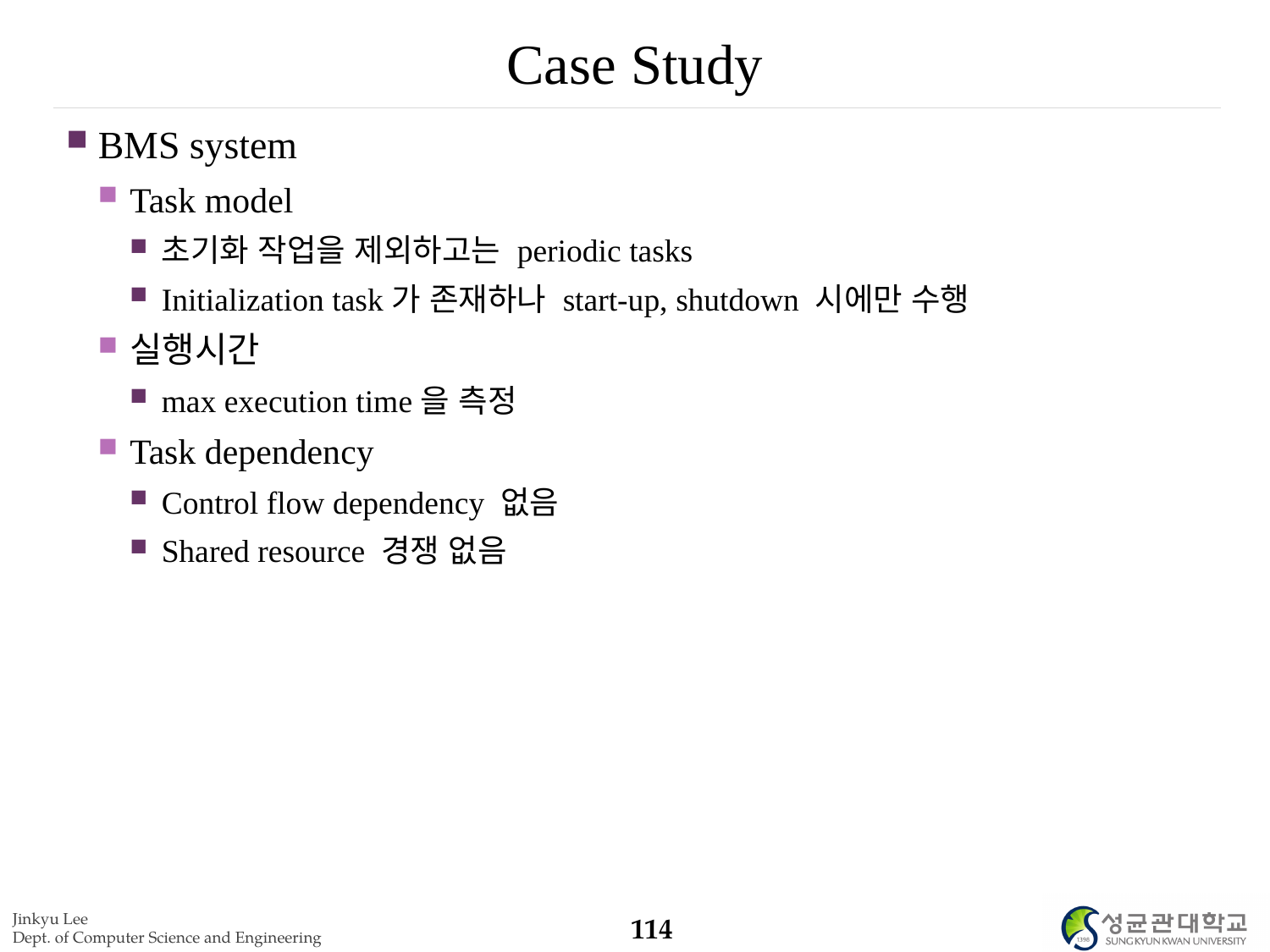

# Case Study
BMS system
Task model
초기화 작업을 제외하고는 periodic tasks
Initialization task가 존재하나 start-up, shutdown 시에만 수행
실행시간
max execution time을 측정
Task dependency
Control flow dependency 없음
Shared resource 경쟁 없음